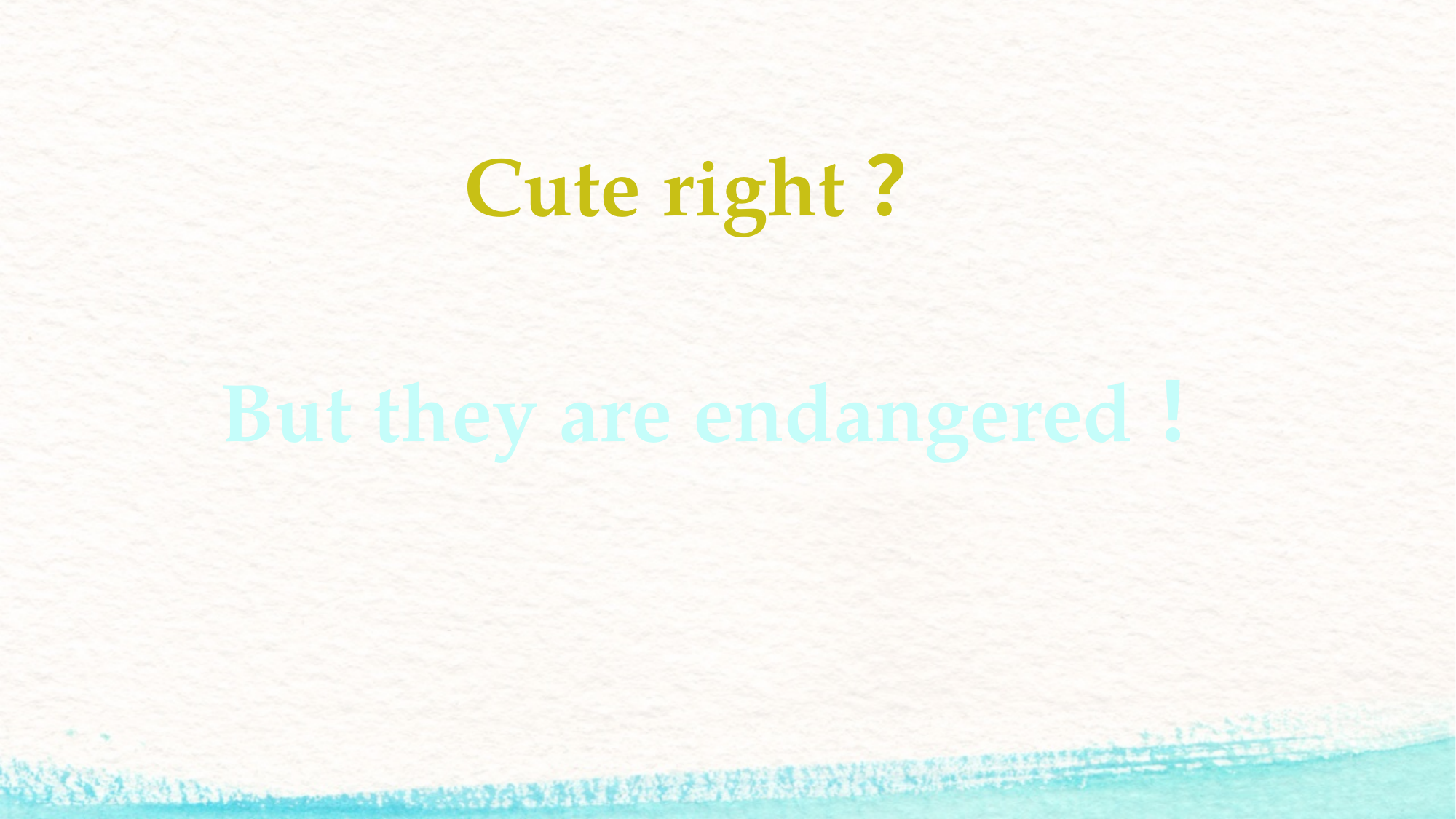

Cute right？
But they are endangered！
# 标题和包含列表的内容布局